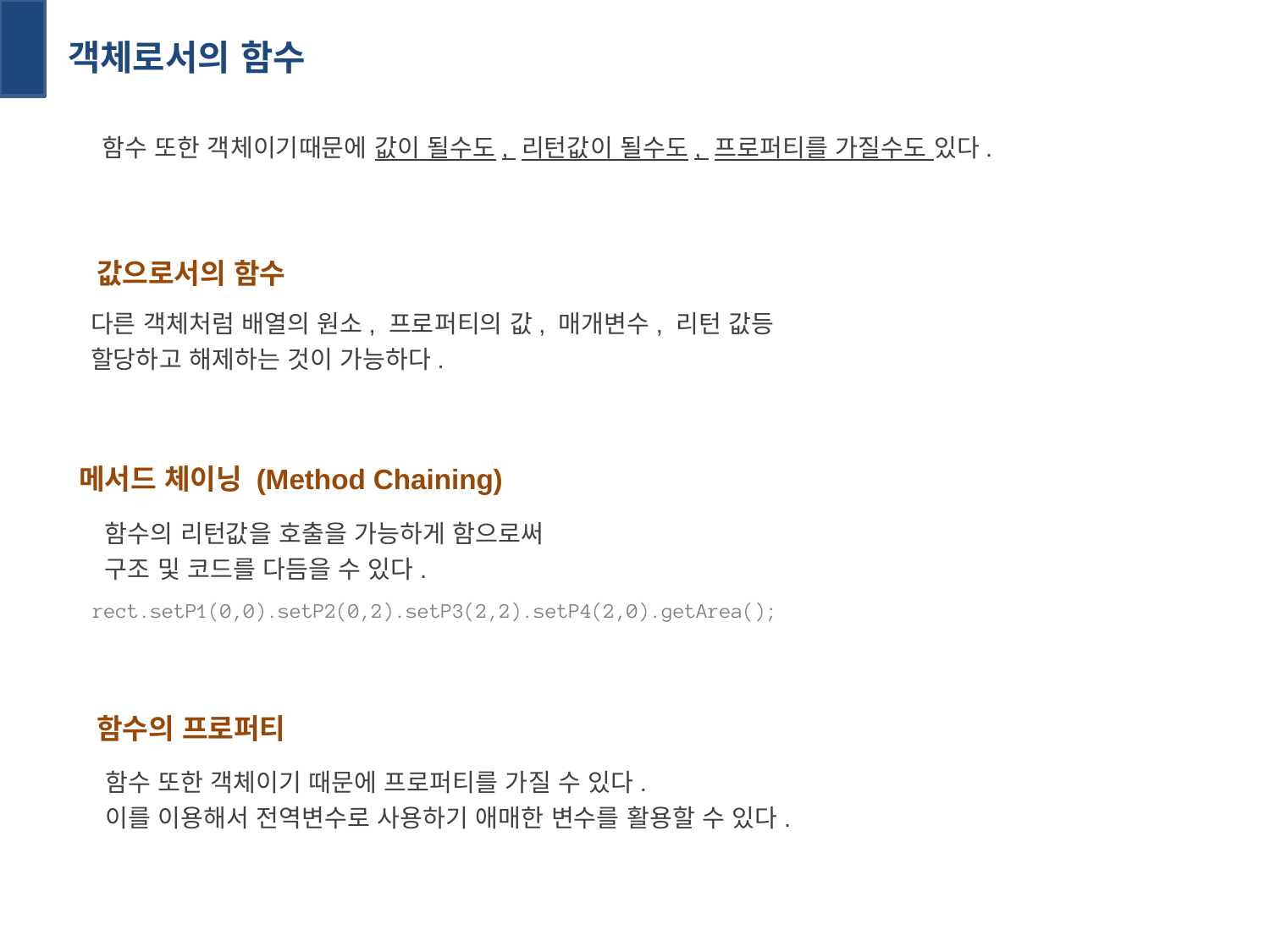

ㅊ
# 객체로서의 함수
함수 또한 객체이기때문에 값이 될수도, 리턴값이 될수도, 프로퍼티를 가질수도 있다.
값으로서의 함수
다른 객체처럼 배열의 원소, 프로퍼티의 값, 매개변수, 리턴 값등
할당하고 해제하는 것이 가능하다.
메서드 체이닝 (Method Chaining)
함수의 리턴값을 호출을 가능하게 함으로써
구조 및 코드를 다듬을 수 있다.
rect.setP1(0,0).setP2(0,2).setP3(2,2).setP4(2,0).getArea();
함수의 프로퍼티
함수 또한 객체이기 때문에 프로퍼티를 가질 수 있다.
이를 이용해서 전역변수로 사용하기 애매한 변수를 활용할 수 있다.